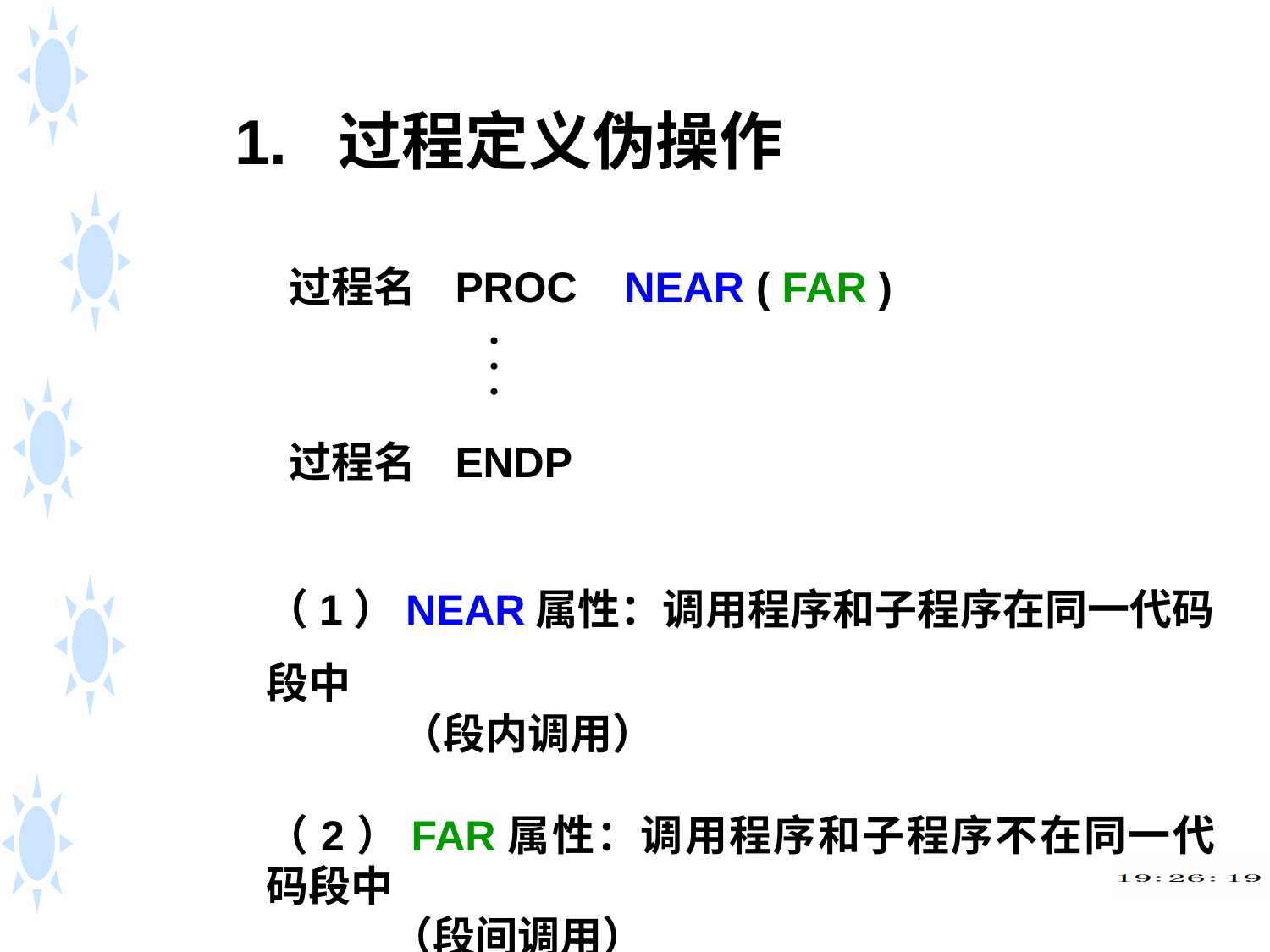

1.  过程定义伪操作
        过程名   PROC    NEAR ( FAR )

        过程名   ENDP

（1）NEAR属性：调用程序和子程序在同一代码段中
             （段内调用）

（2）FAR属性：调用程序和子程序不在同一代码段中
            （段间调用）
.
.
.